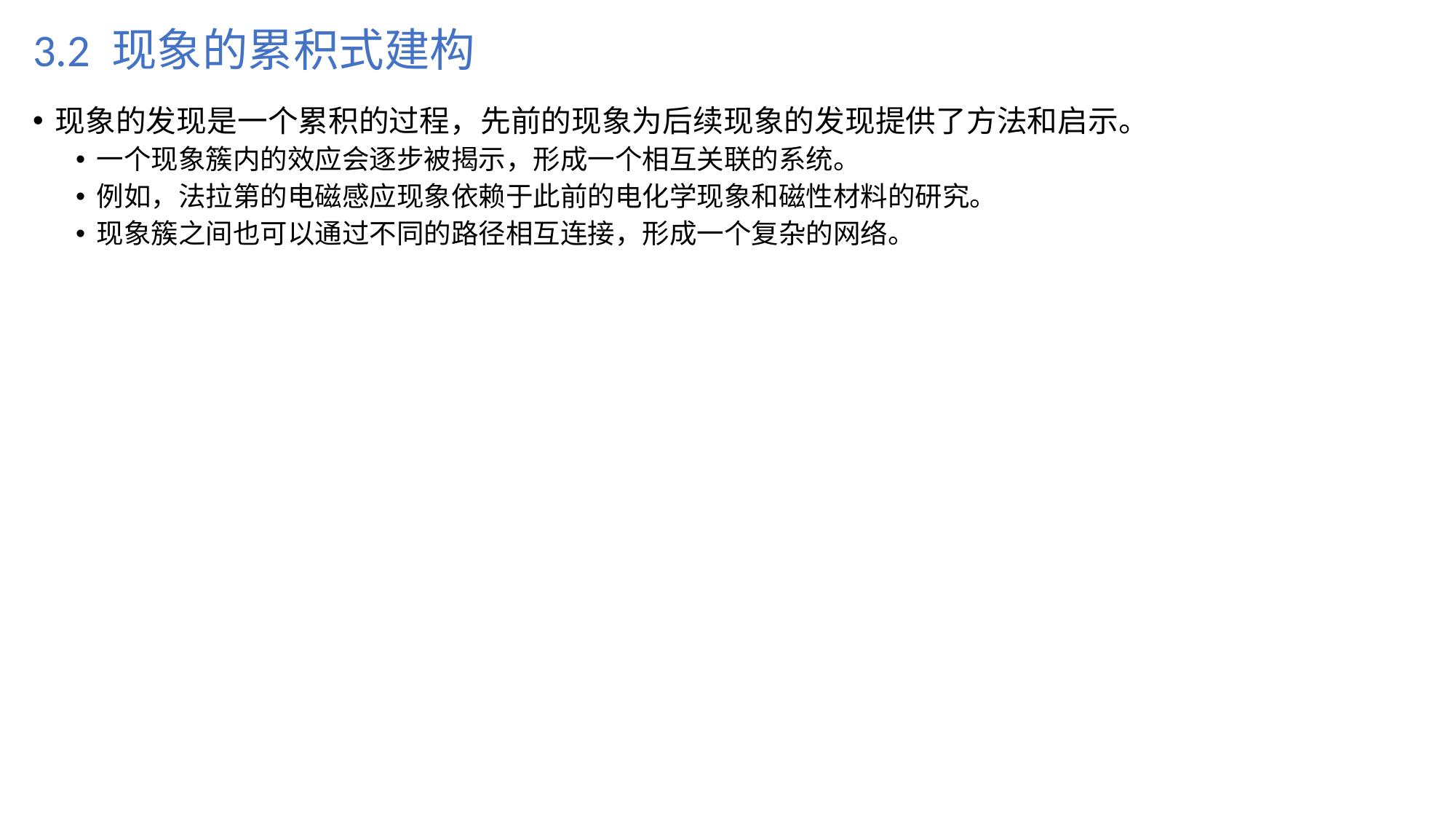

# 3.2 现象的累积式建构
现象的发现是一个累积的过程，先前的现象为后续现象的发现提供了方法和启示。
一个现象簇内的效应会逐步被揭示，形成一个相互关联的系统。
例如，法拉第的电磁感应现象依赖于此前的电化学现象和磁性材料的研究。
现象簇之间也可以通过不同的路径相互连接，形成一个复杂的网络。